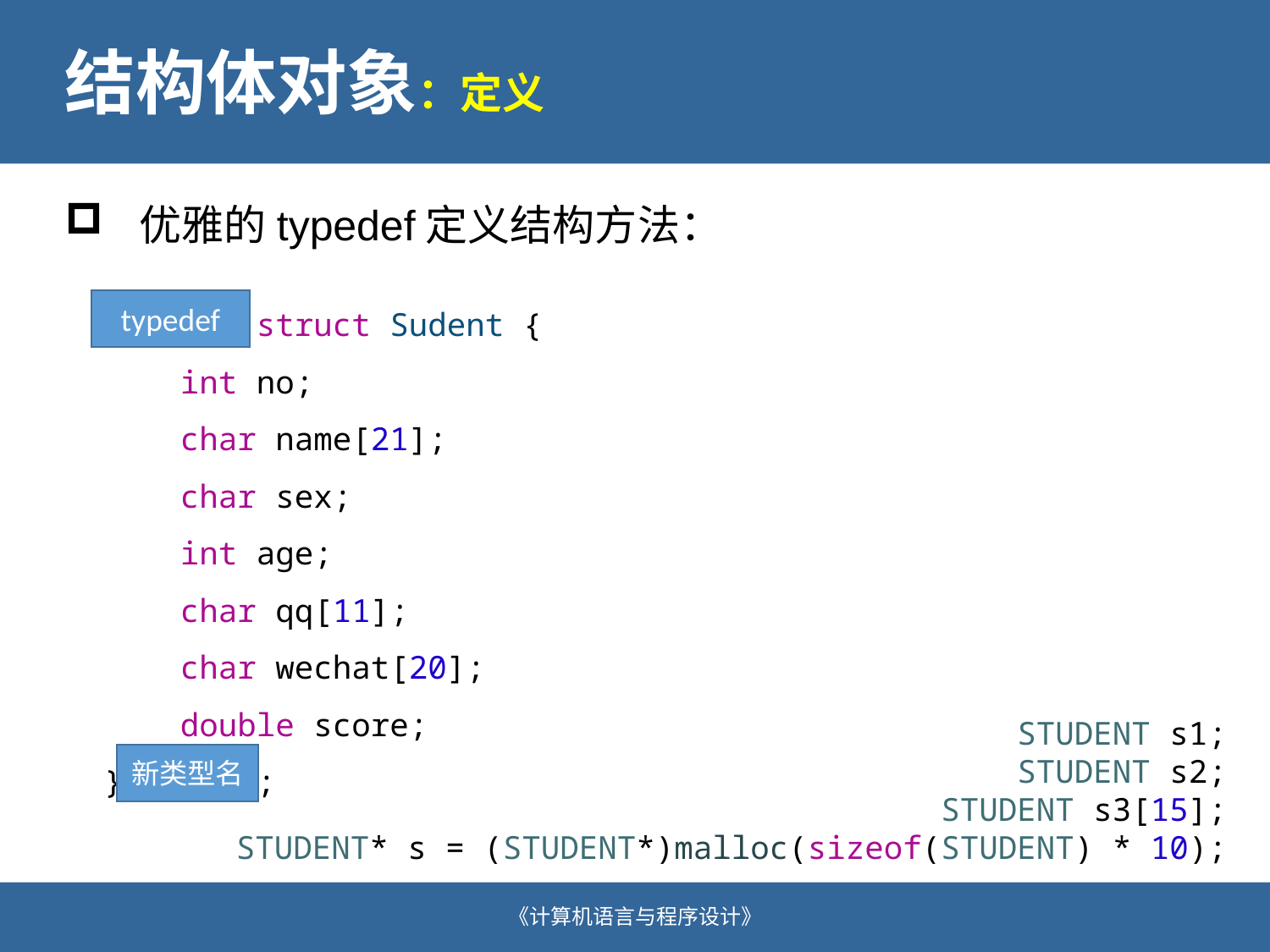

# 结构体对象：定义
优雅的typedef定义结构方法：
typedef struct Sudent {
    int no;
    char name[21];
    char sex;
    int age;
    char qq[11];
    char wechat[20];
    double score;
}STUDENT;
typedef
    STUDENT s1;
    STUDENT s2;
    STUDENT s3[15];
    STUDENT* s = (STUDENT*)malloc(sizeof(STUDENT) * 10);
新类型名

《计算机语言与程序设计》
8